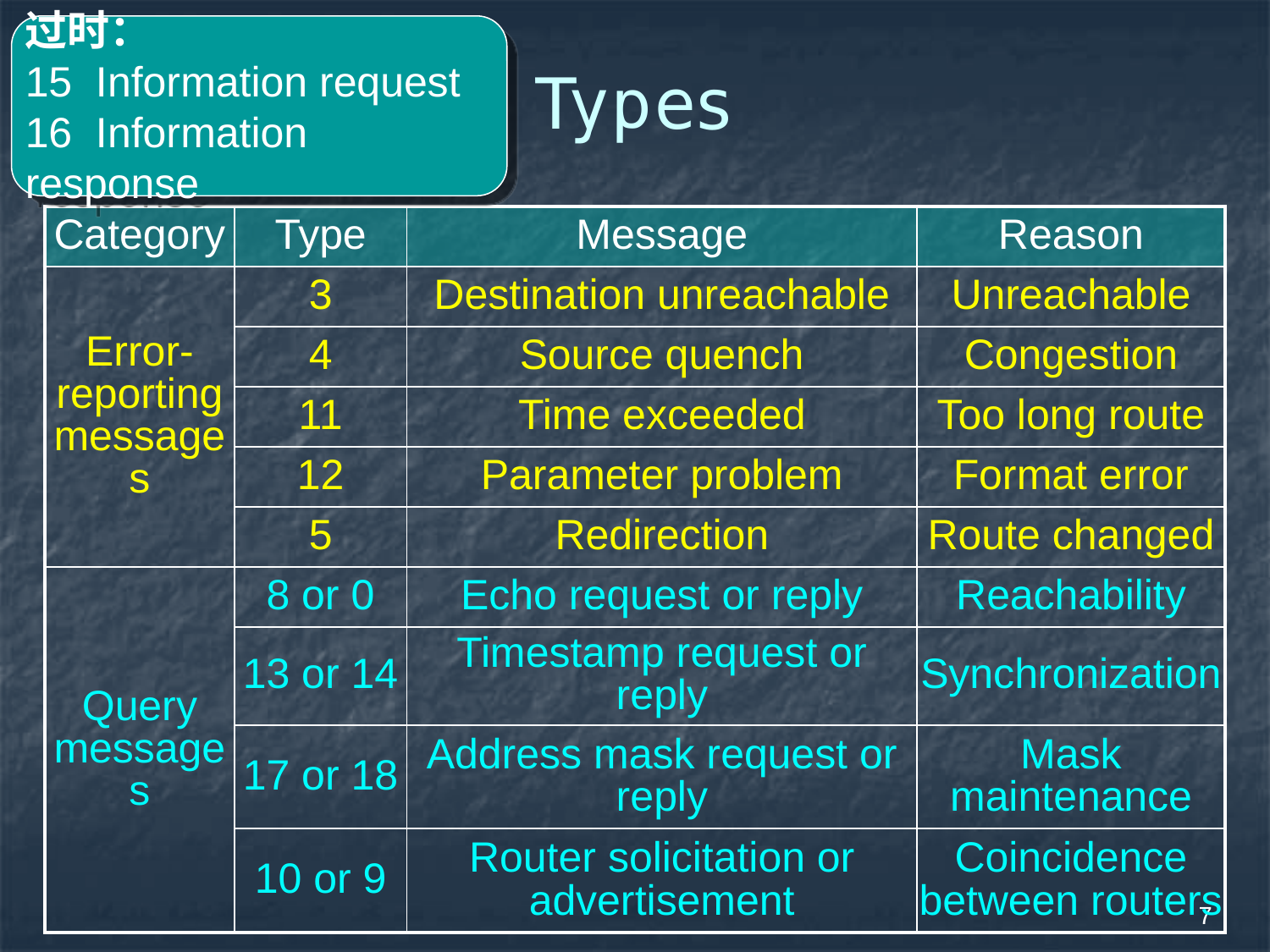

过时：
15  Information request
16  Information response
# Types
| Category | Type | Message | Reason |
| --- | --- | --- | --- |
| Error-reporting messages | 3 | Destination unreachable | Unreachable |
|  | 4 | Source quench | Congestion |
|  | 11 | Time exceeded | Too long route |
|  | 12 | Parameter problem | Format error |
|  | 5 | Redirection | Route changed |
| Query messages | 8 or 0 | Echo request or reply | Reachability |
|  | 13 or 14 | Timestamp request or reply | Synchronization |
|  | 17 or 18 | Address mask request or reply | Mask maintenance |
|  | 10 or 9 | Router solicitation or advertisement | Coincidence between routers |
7